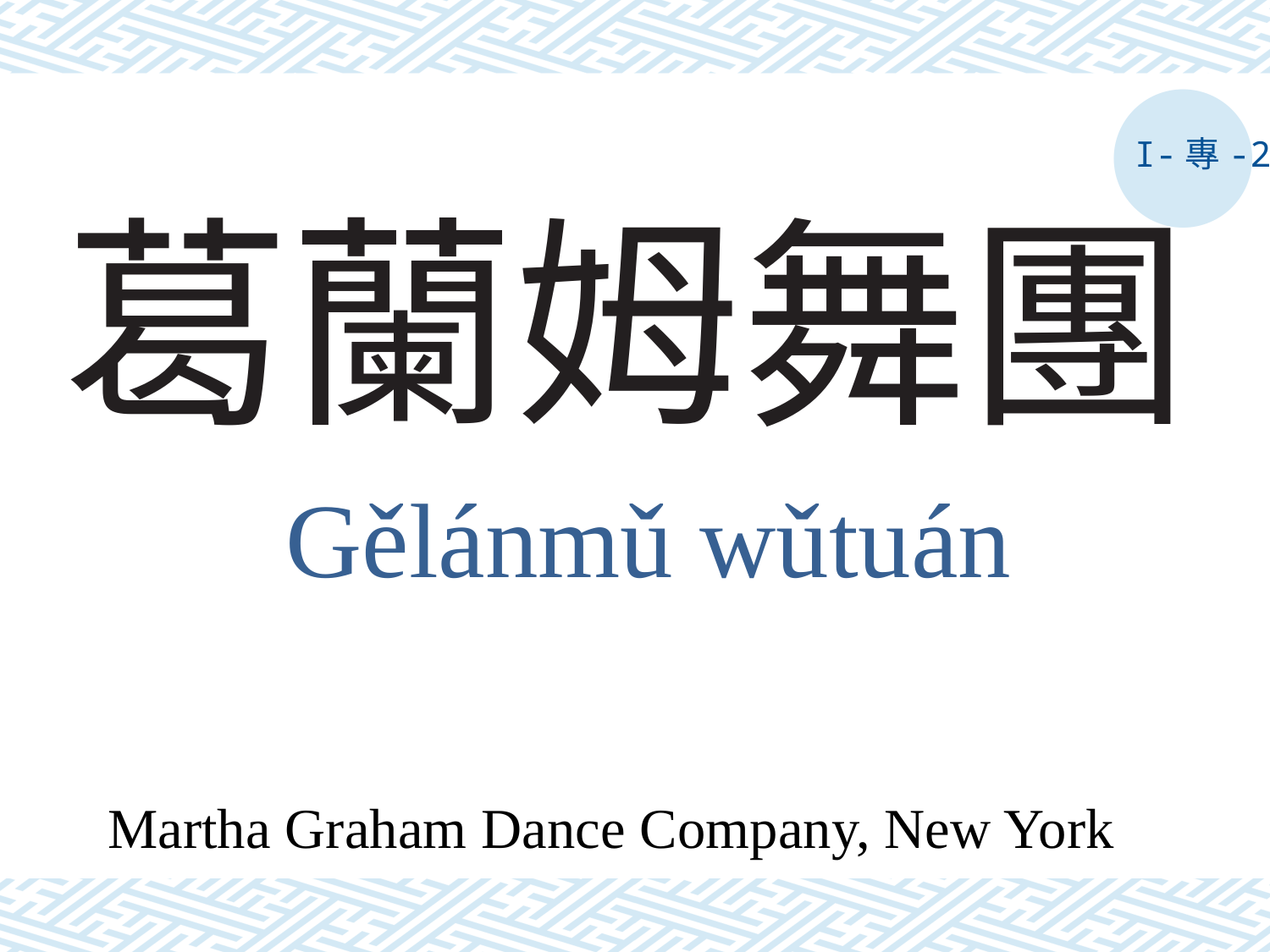

I-專-2

# 葛蘭姆舞團
Gělánmǔ wǔtuán
Martha Graham Dance Company, New York